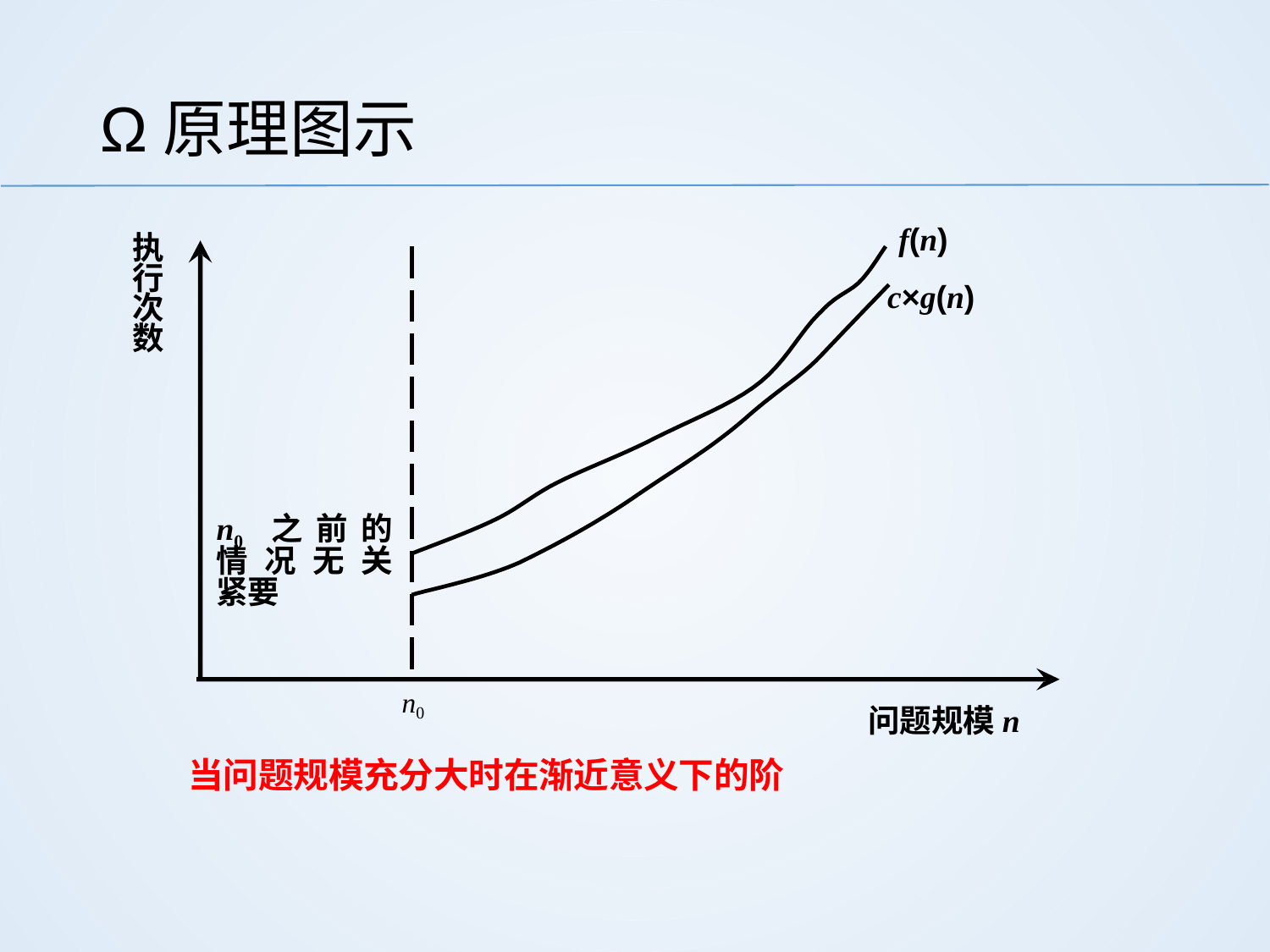

# Ω原理图示
f(n)
执 行 次 数

c×g(n)

n0 之前的 情况无关 紧要

n0
问题规模n
当问题规模充分大时在渐近意义下的阶
66